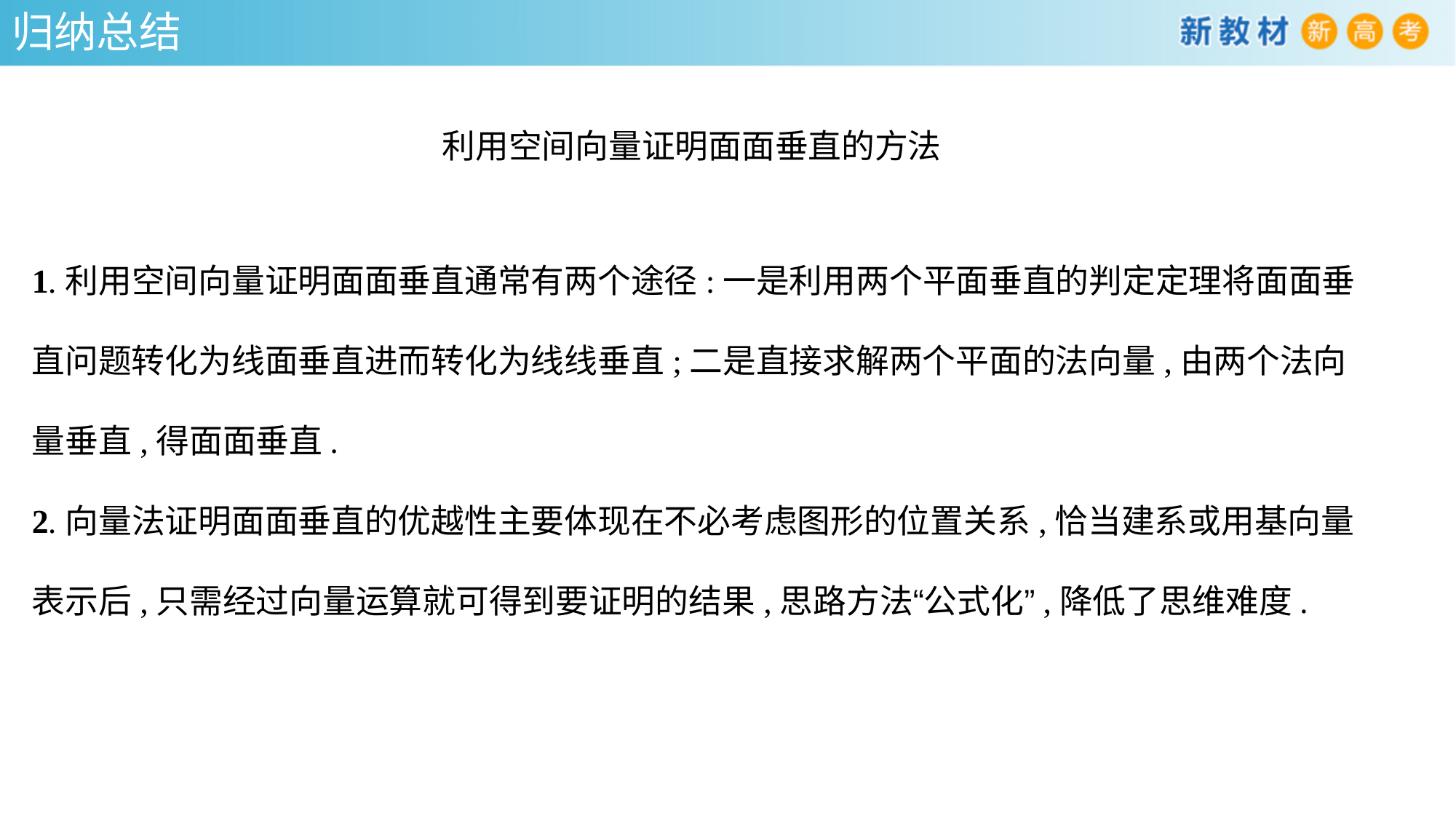

归纳总结
利用空间向量证明面面垂直的方法
1.利用空间向量证明面面垂直通常有两个途径:一是利用两个平面垂直的判定定理将面面垂直问题转化为线面垂直进而转化为线线垂直;二是直接求解两个平面的法向量,由两个法向量垂直,得面面垂直.
2.向量法证明面面垂直的优越性主要体现在不必考虑图形的位置关系,恰当建系或用基向量表示后,只需经过向量运算就可得到要证明的结果,思路方法“公式化”,降低了思维难度.